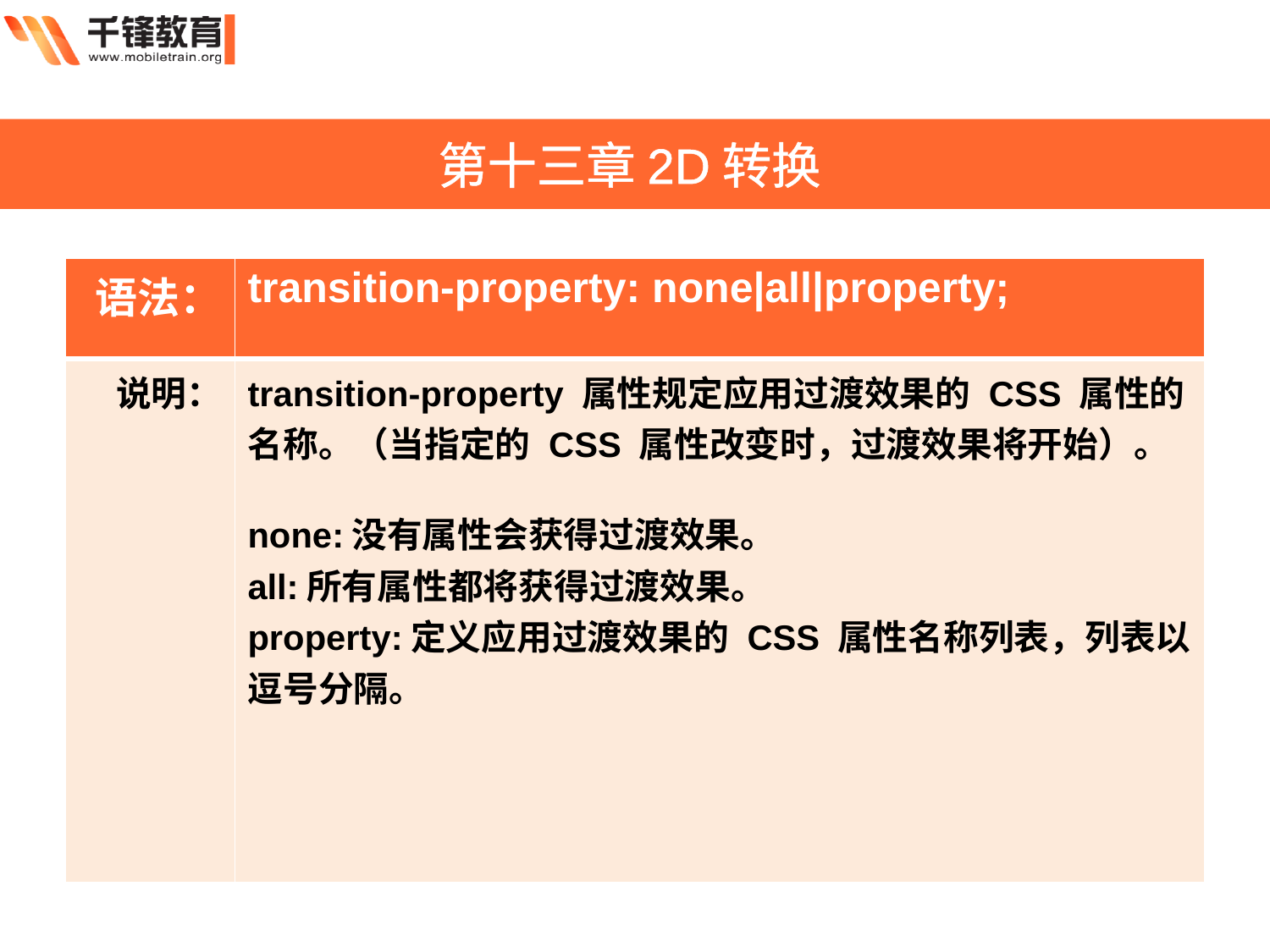

第十三章2D转换

| 语法： | transition-property: none|all|property; |
| --- | --- |
| 说明： | transition-property 属性规定应用过渡效果的 CSS 属性的名称。（当指定的 CSS 属性改变时，过渡效果将开始）。 none:没有属性会获得过渡效果。 all:所有属性都将获得过渡效果。 property:定义应用过渡效果的 CSS 属性名称列表，列表以逗号分隔。 |